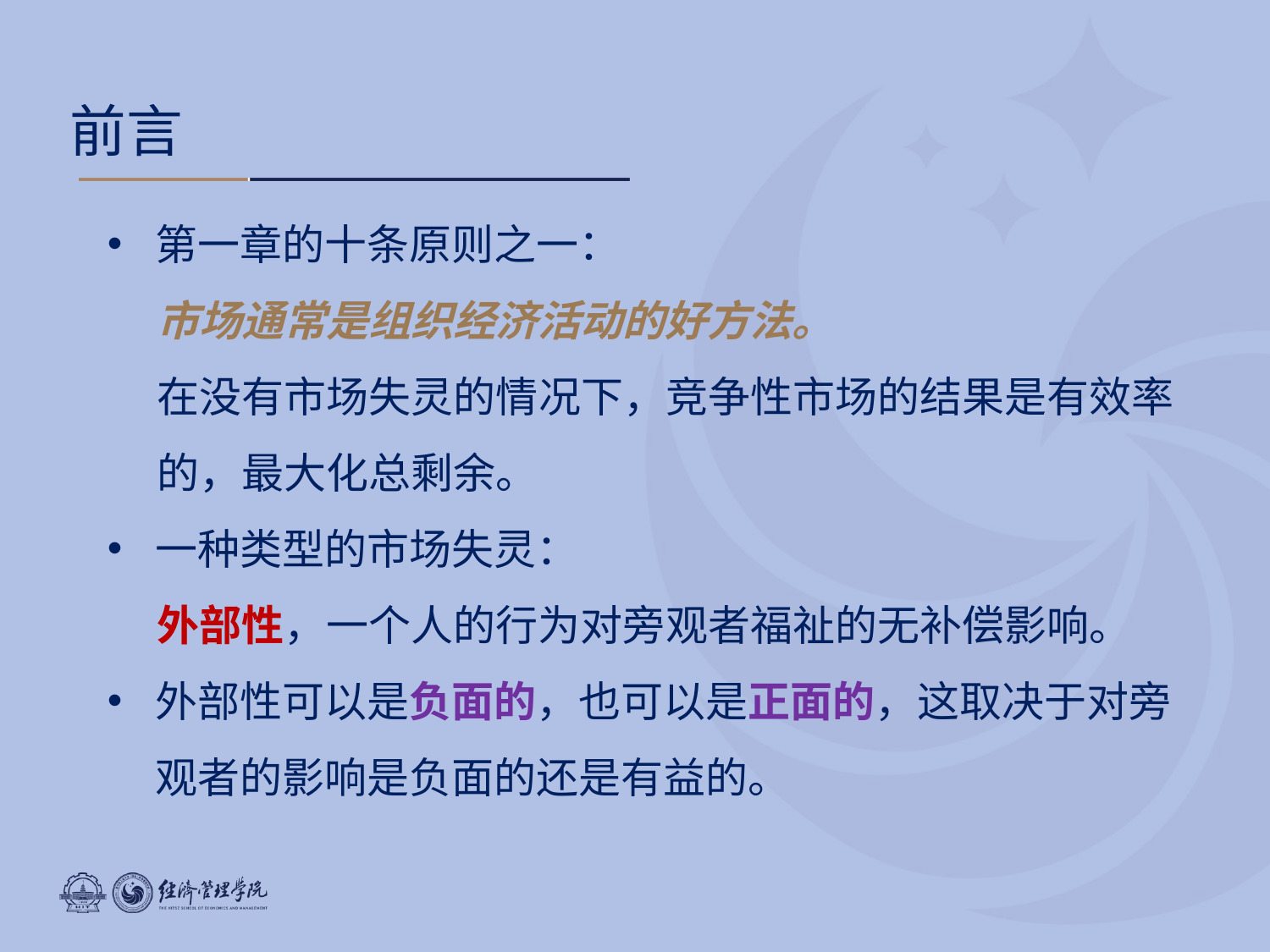

前言
第一章的十条原则之一：
市场通常是组织经济活动的好方法。
在没有市场失灵的情况下，竞争性市场的结果是有效率的，最大化总剩余。
一种类型的市场失灵：
外部性，一个人的行为对旁观者福祉的无补偿影响。
外部性可以是负面的，也可以是正面的，这取决于对旁观者的影响是负面的还是有益的。